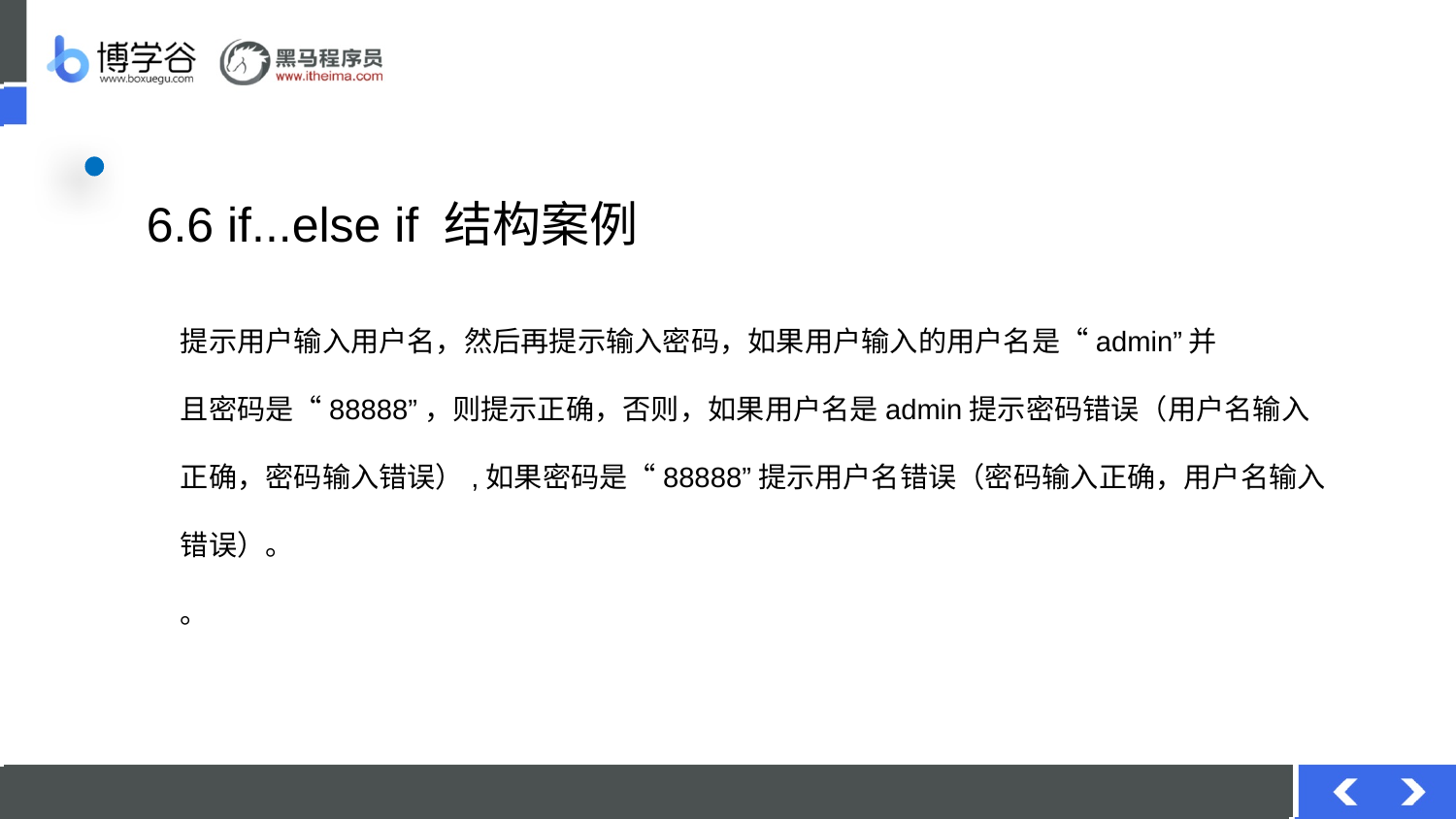

# 6.6 if...else if 结构案例
提示用户输入用户名，然后再提示输入密码，如果用户输入的用户名是“admin”并

且密码是“88888”，则提示正确，否则，如果用户名是admin提示密码错误（用户名输入

正确，密码输入错误）,如果密码是“88888”提示用户名错误（密码输入正确，用户名输入

错误）。

。